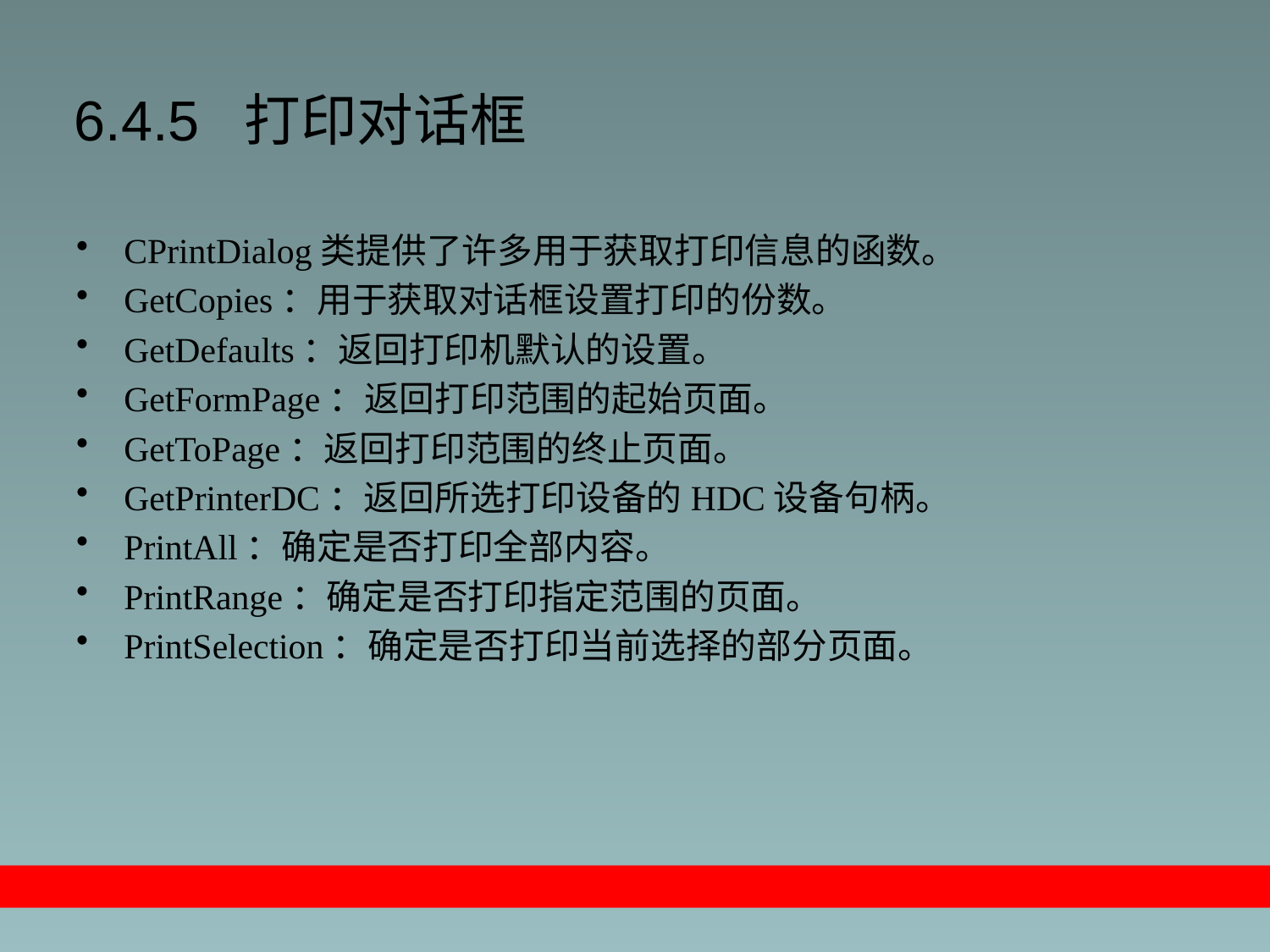

# 6.4.5  打印对话框
CPrintDialog类提供了许多用于获取打印信息的函数。
GetCopies：用于获取对话框设置打印的份数。
GetDefaults：返回打印机默认的设置。
GetFormPage：返回打印范围的起始页面。
GetToPage：返回打印范围的终止页面。
GetPrinterDC：返回所选打印设备的HDC设备句柄。
PrintAll：确定是否打印全部内容。
PrintRange：确定是否打印指定范围的页面。
PrintSelection：确定是否打印当前选择的部分页面。